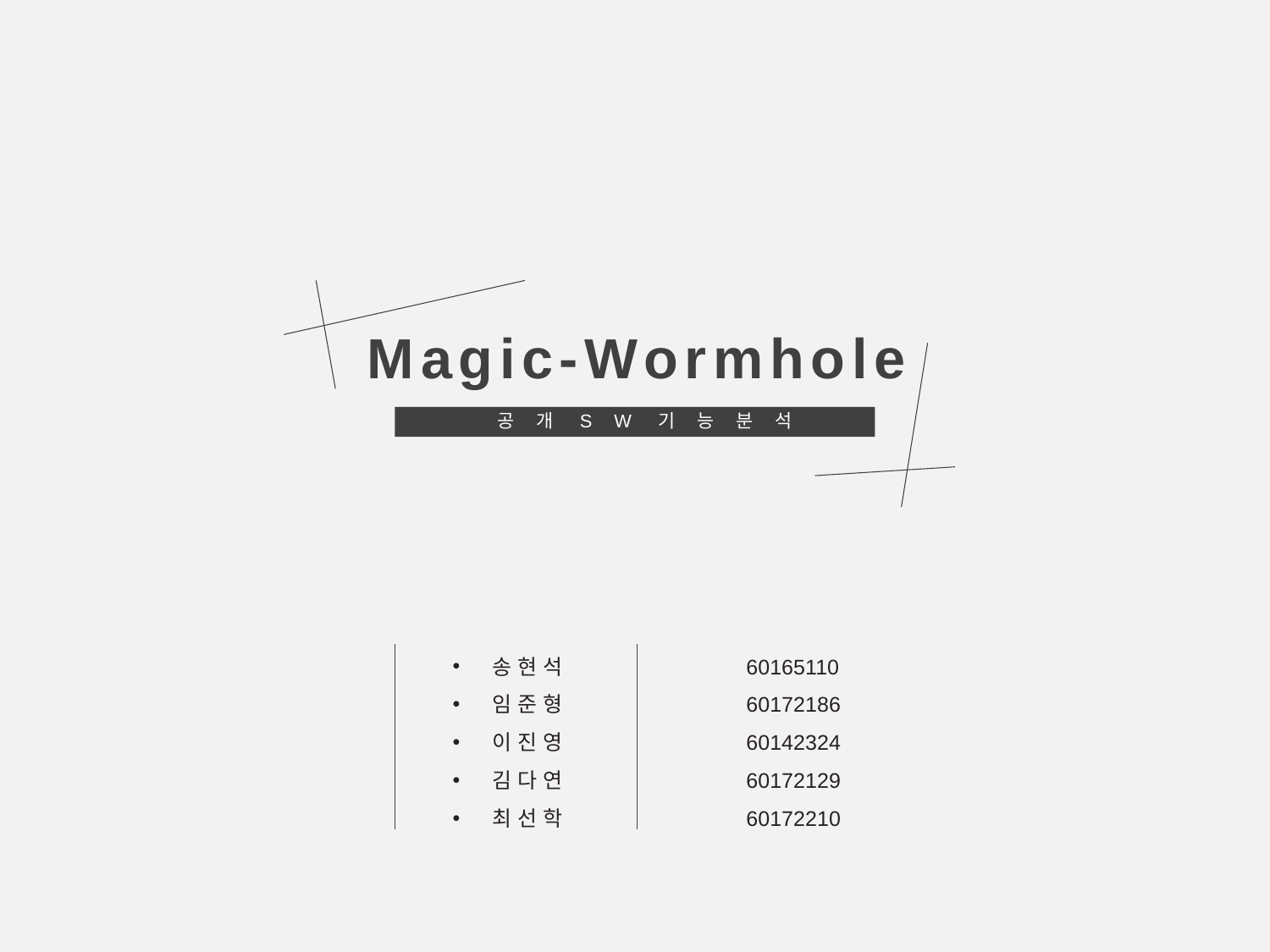

Magic-Wormhole
공개SW기능분석

송 현 석		60165110
임 준 형		60172186
이 진 영 		60142324
김 다 연 		60172129
최 선 학 		60172210